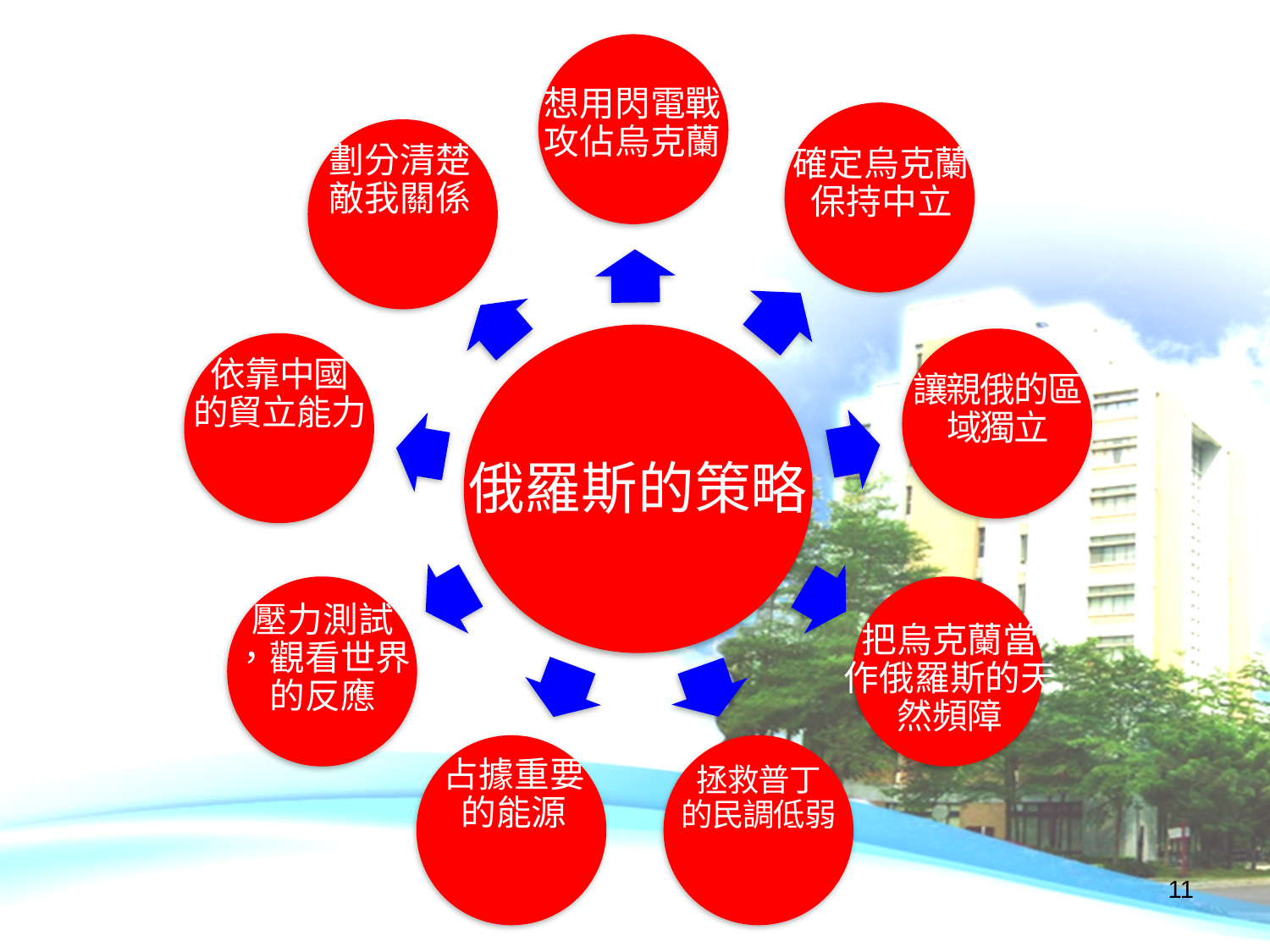

21st Century
VUCA
Era

Volatile

Uncertain

Complex

想用閃電戰
攻佔烏克蘭
劃分清楚
敵我關係
確定烏克蘭
保持中立
依靠中國
的貿立能力
讓親俄的區
域獨立
俄羅斯的策略
壓力測試
，觀看世界
的反應
把烏克蘭當
作俄羅斯的天然頻障
占據重要
的能源
拯救普丁
的民調低弱

11